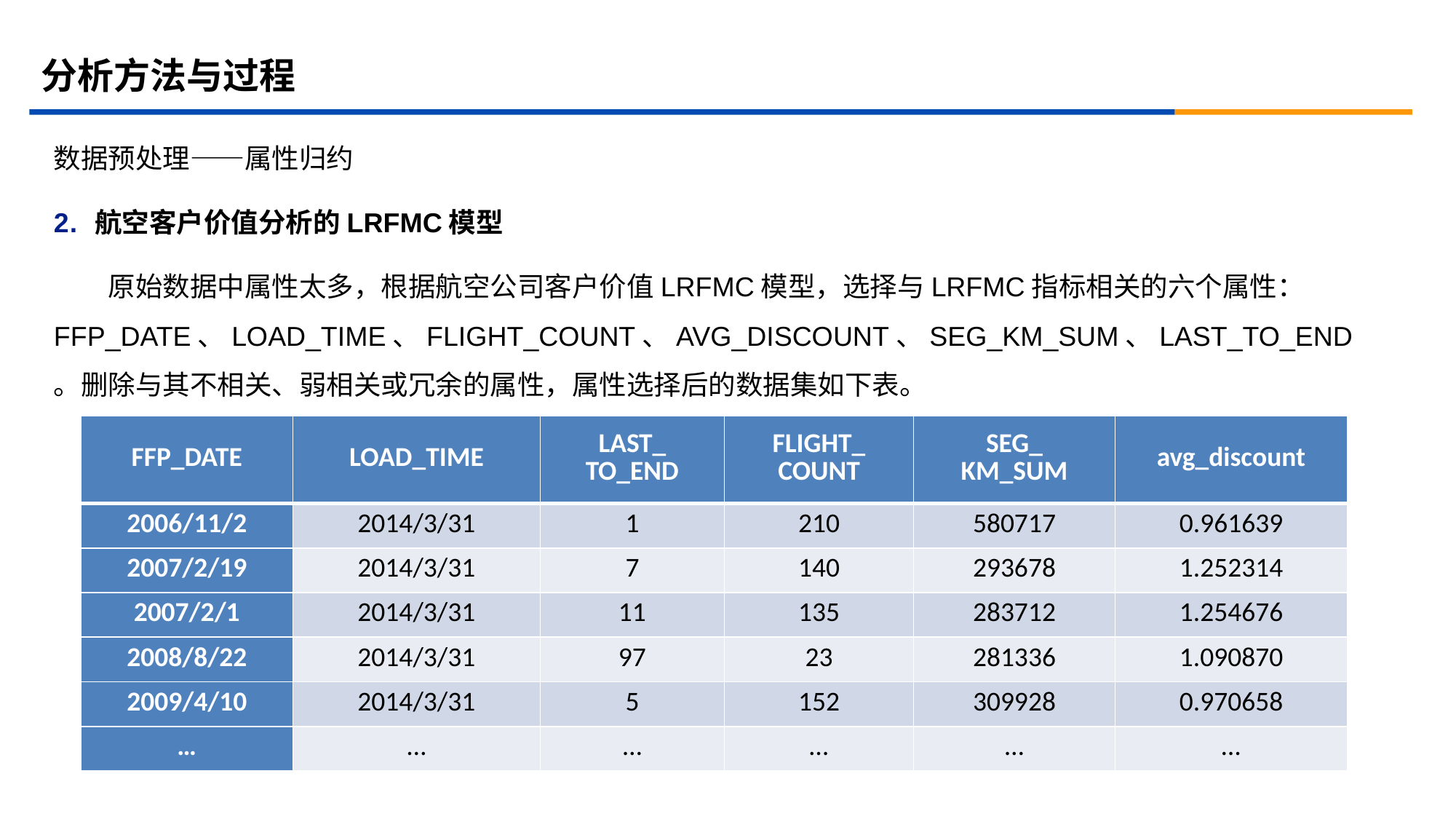

# 分析方法与过程
数据预处理——属性归约
航空客户价值分析的LRFMC模型
原始数据中属性太多，根据航空公司客户价值LRFMC模型，选择与LRFMC指标相关的六个属性：FFP_DATE、LOAD_TIME、FLIGHT_COUNT、AVG_DISCOUNT、SEG_KM_SUM、LAST_TO_END。删除与其不相关、弱相关或冗余的属性，属性选择后的数据集如下表。
| FFP\_DATE | LOAD\_TIME | LAST\_ TO\_END | FLIGHT\_ COUNT | SEG\_ KM\_SUM | avg\_discount |
| --- | --- | --- | --- | --- | --- |
| 2006/11/2 | 2014/3/31 | 1 | 210 | 580717 | 0.961639 |
| 2007/2/19 | 2014/3/31 | 7 | 140 | 293678 | 1.252314 |
| 2007/2/1 | 2014/3/31 | 11 | 135 | 283712 | 1.254676 |
| 2008/8/22 | 2014/3/31 | 97 | 23 | 281336 | 1.090870 |
| 2009/4/10 | 2014/3/31 | 5 | 152 | 309928 | 0.970658 |
| … | … | … | … | … | … |